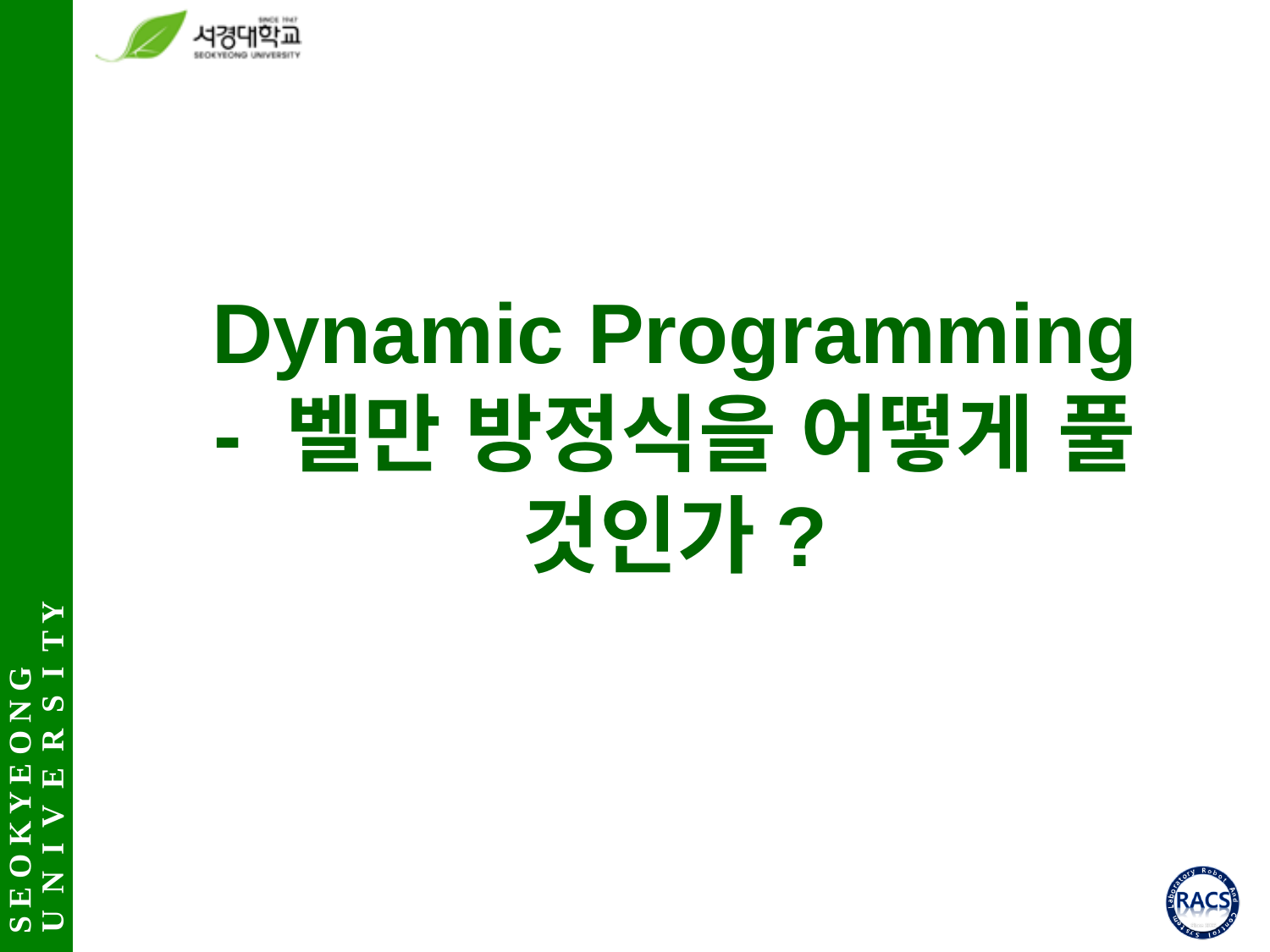

# Dynamic Programming - 벨만 방정식을 어떻게 풀 것인가?